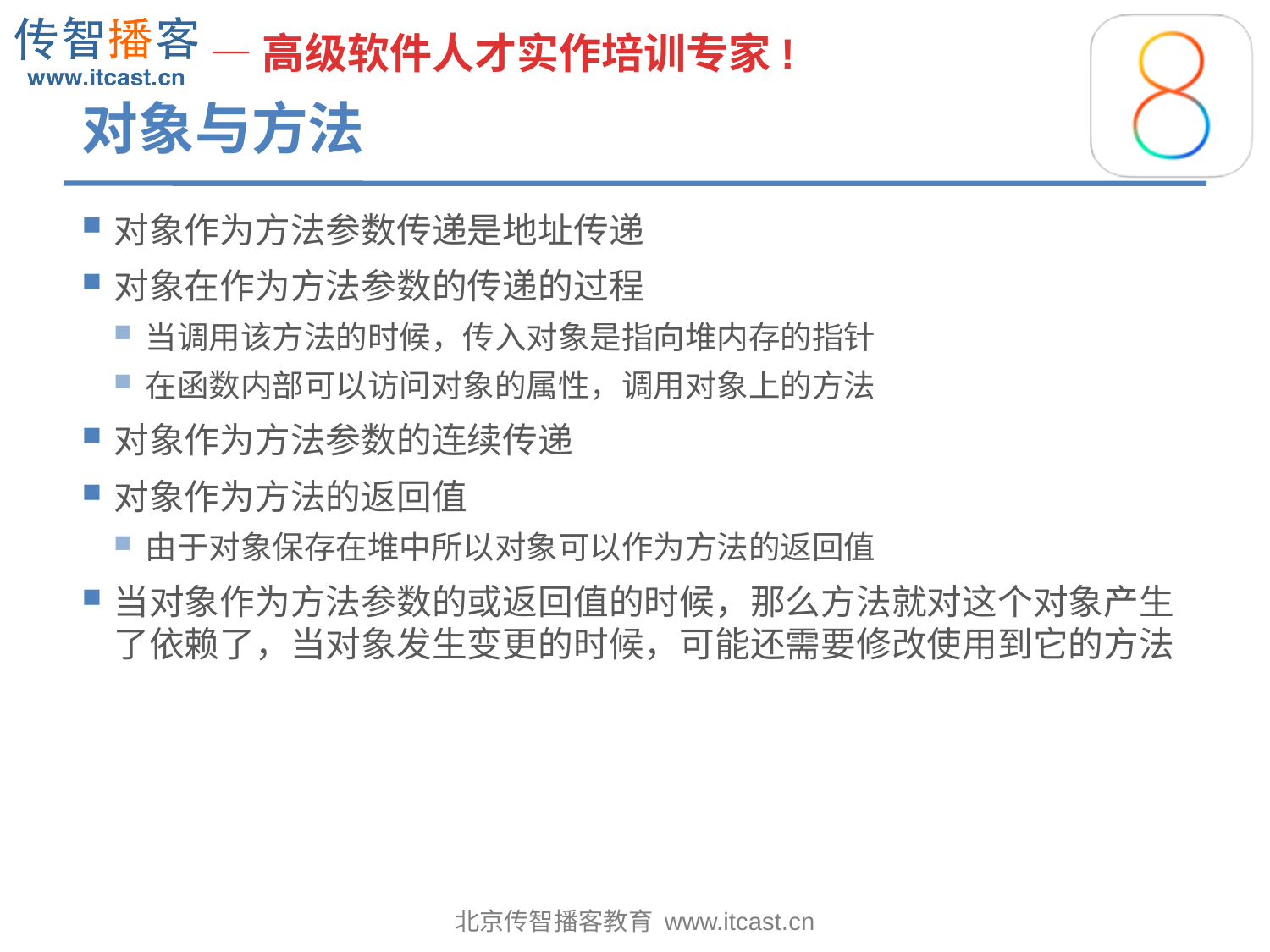

# 对象与方法
对象作为方法参数传递是地址传递
对象在作为方法参数的传递的过程
当调用该方法的时候，传入对象是指向堆内存的指针
在函数内部可以访问对象的属性，调用对象上的方法
对象作为方法参数的连续传递
对象作为方法的返回值
由于对象保存在堆中所以对象可以作为方法的返回值
当对象作为方法参数的或返回值的时候，那么方法就对这个对象产生了依赖了，当对象发生变更的时候，可能还需要修改使用到它的方法